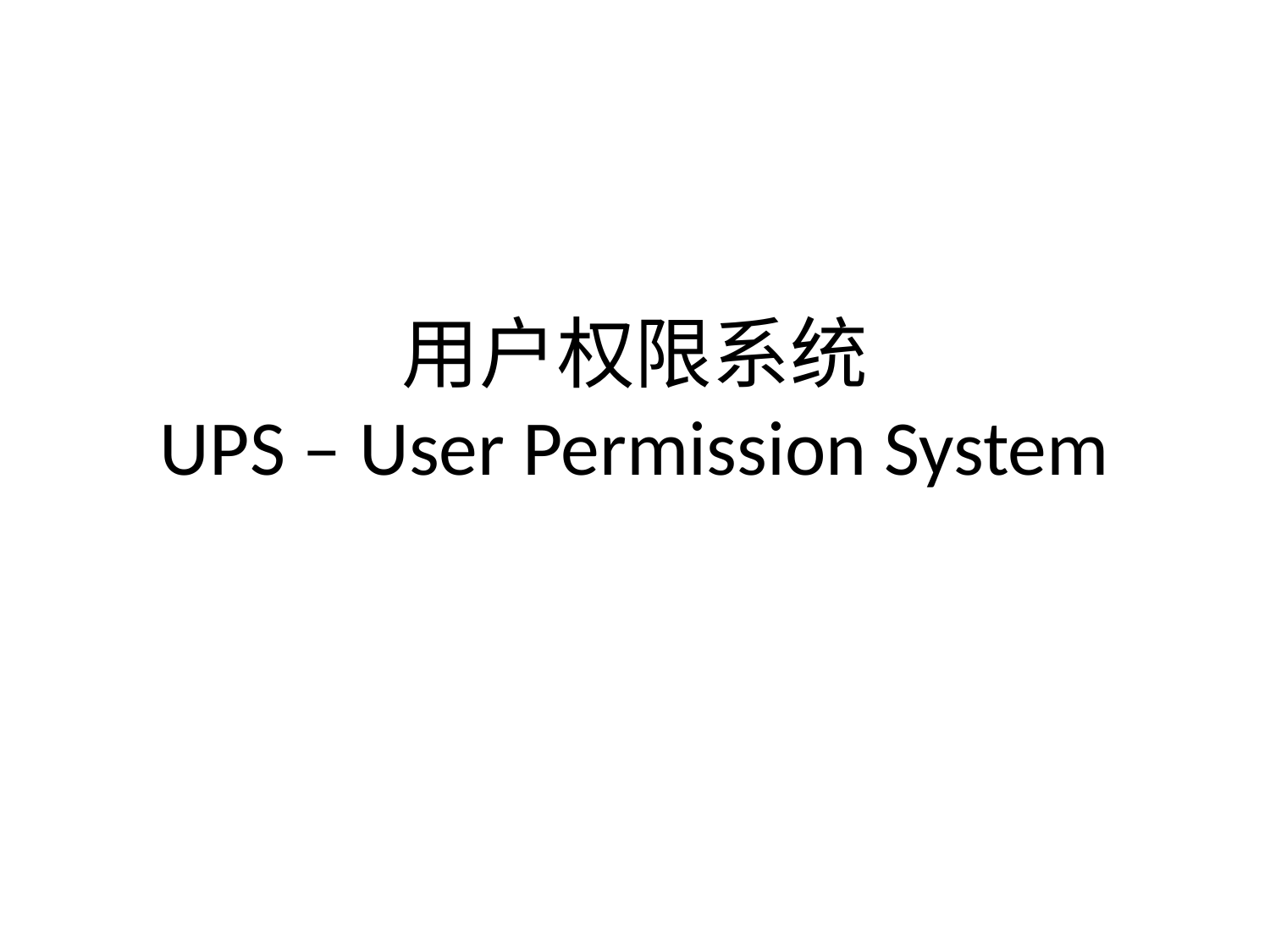

# 用户权限系统 UPS – User Permission System